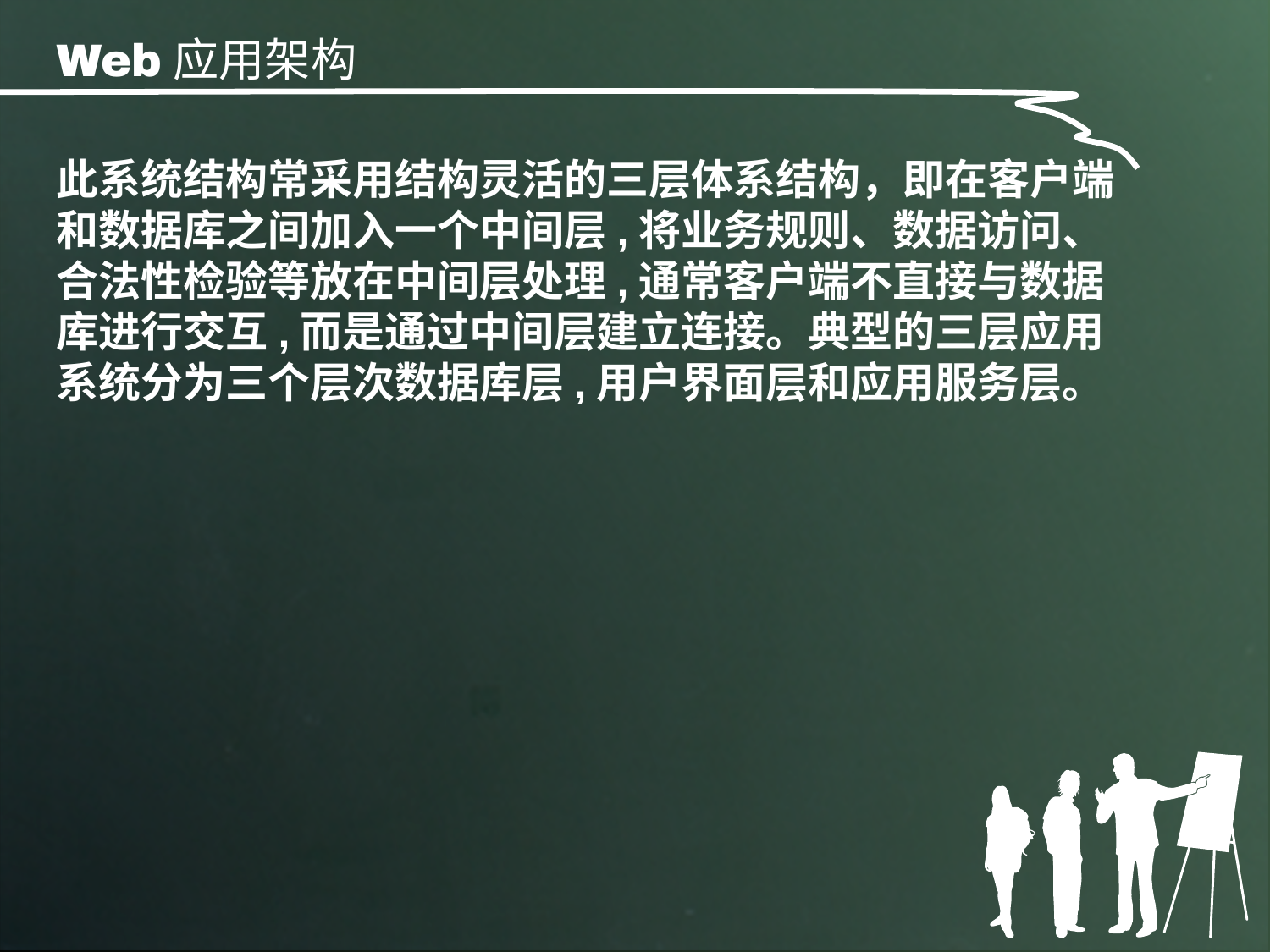

# Web应用架构

此系统结构常采用结构灵活的三层体系结构，即在客户端和数据库之间加入一个中间层,将业务规则、数据访问、合法性检验等放在中间层处理,通常客户端不直接与数据库进行交互,而是通过中间层建立连接。典型的三层应用系统分为三个层次数据库层,用户界面层和应用服务层。